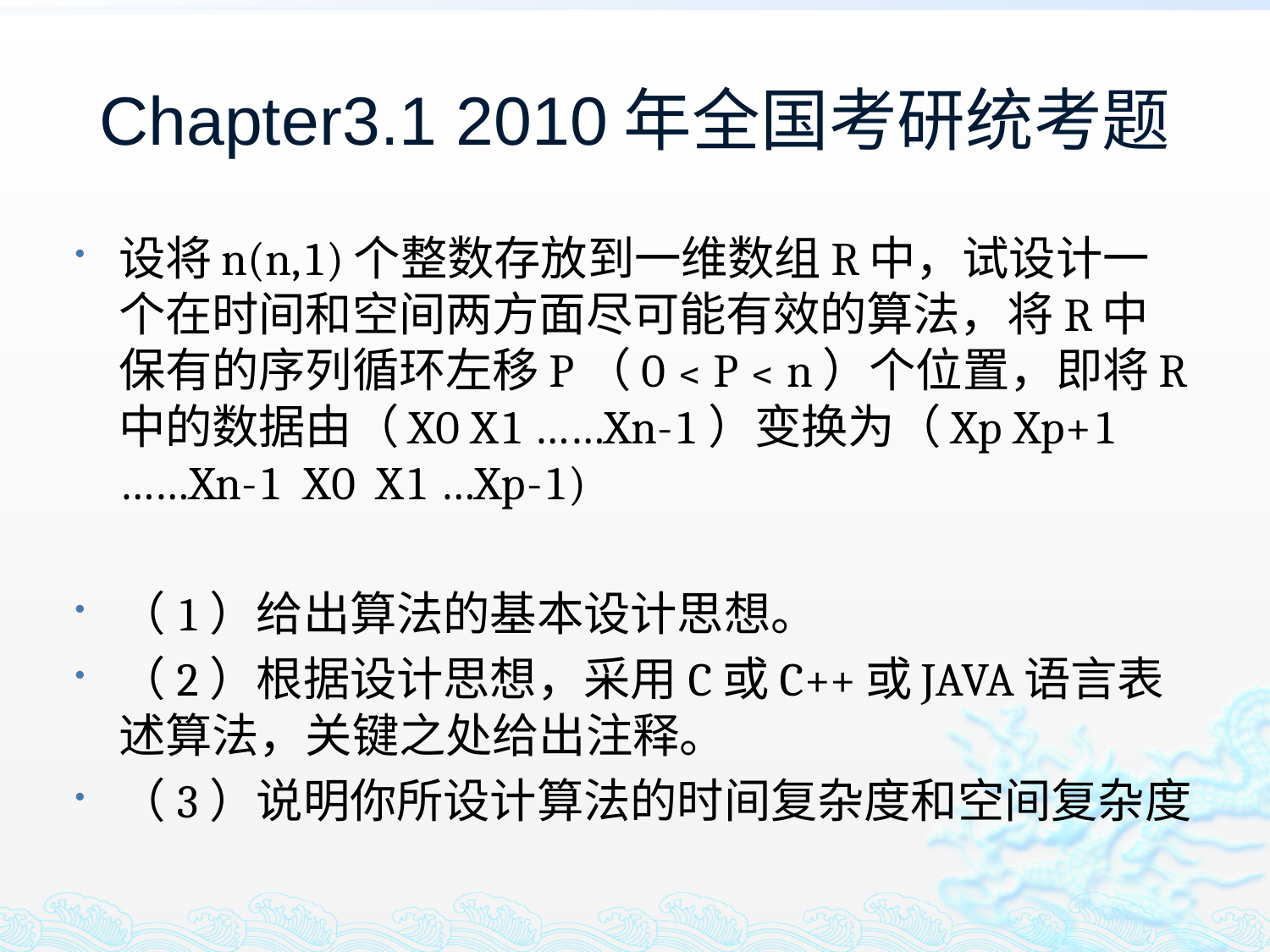

# Chapter3.1 2010年全国考研统考题
设将n(n,1)个整数存放到一维数组R中，试设计一个在时间和空间两方面尽可能有效的算法，将R中保有的序列循环左移P（0﹤P﹤n）个位置，即将R中的数据由（X0 X1 ……Xn-1）变换为（Xp Xp+1 ……Xn-1  X0  X1 …Xp-1)

（1）给出算法的基本设计思想。
（2）根据设计思想，采用C或C++或JAVA语言表述算法，关键之处给出注释。
（3）说明你所设计算法的时间复杂度和空间复杂度